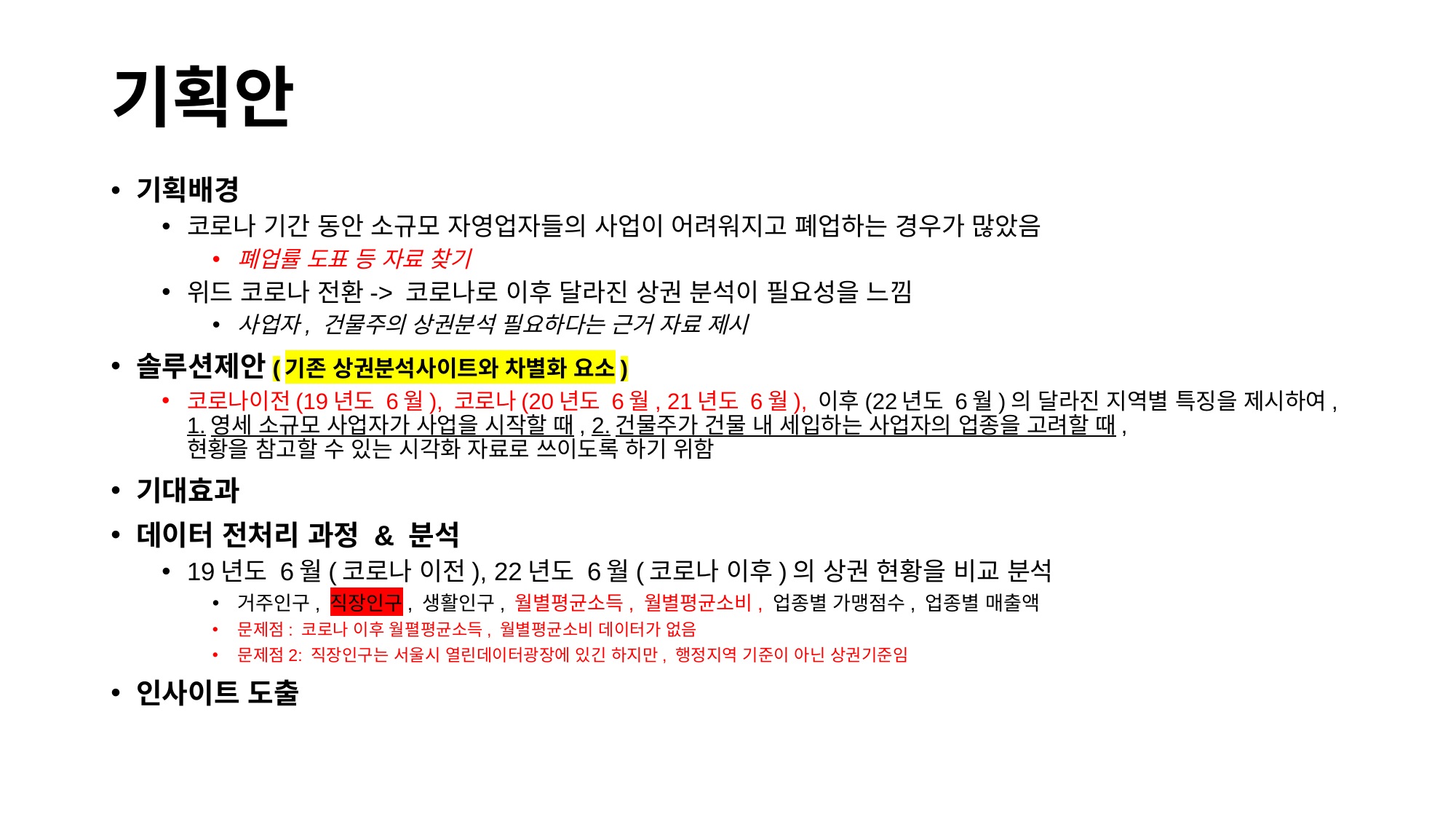

# 기획안
기획배경
코로나 기간 동안 소규모 자영업자들의 사업이 어려워지고 폐업하는 경우가 많았음
폐업률 도표 등 자료 찾기
위드 코로나 전환-> 코로나로 이후 달라진 상권 분석이 필요성을 느낌
사업자, 건물주의 상권분석 필요하다는 근거 자료 제시
솔루션제안(기존 상권분석사이트와 차별화 요소)
코로나이전(19년도 6월), 코로나(20년도 6월, 21년도 6월), 이후(22년도 6월)의 달라진 지역별 특징을 제시하여,
1.영세 소규모 사업자가 사업을 시작할 때, 2.건물주가 건물 내 세입하는 사업자의 업종을 고려할 때,
현황을 참고할 수 있는 시각화 자료로 쓰이도록 하기 위함
기대효과
데이터 전처리 과정 & 분석
19년도 6월(코로나 이전), 22년도 6월(코로나 이후)의 상권 현황을 비교 분석
거주인구, 직장인구, 생활인구, 월별평균소득, 월별평균소비, 업종별 가맹점수, 업종별 매출액
문제점: 코로나 이후 월펼평균소득, 월별평균소비 데이터가 없음
문제점2: 직장인구는 서울시 열린데이터광장에 있긴 하지만, 행정지역 기준이 아닌 상권기준임
인사이트 도출